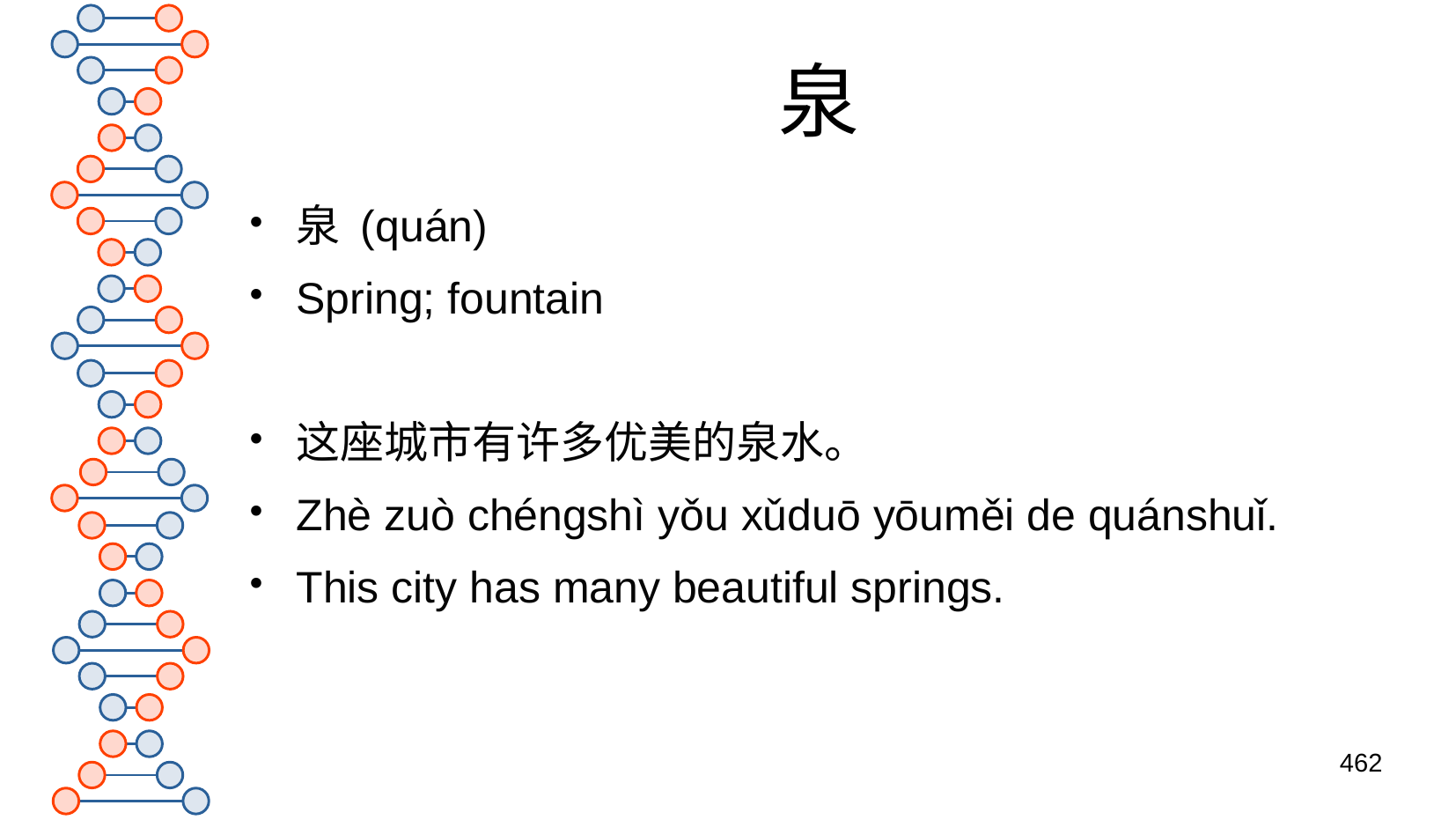

# 泉
泉 (quán)
Spring; fountain

这座城市有许多优美的泉水。
Zhè zuò chéngshì yǒu xǔduō yōuměi de quánshuǐ.
This city has many beautiful springs.

462